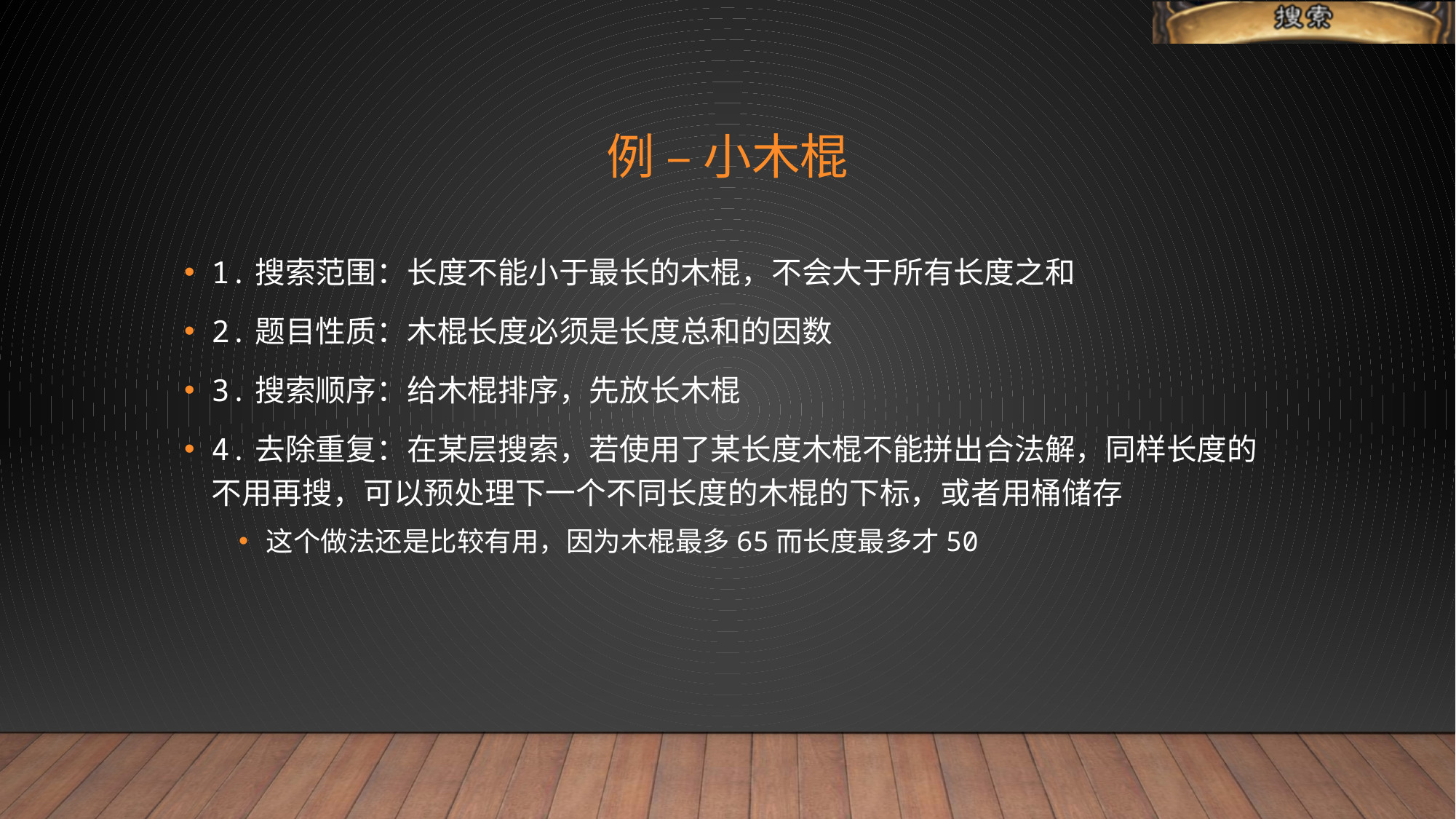

# 例 – 小木棍
1.搜索范围：长度不能小于最长的木棍，不会大于所有长度之和
2.题目性质：木棍长度必须是长度总和的因数
3.搜索顺序：给木棍排序，先放长木棍
4.去除重复：在某层搜索，若使用了某长度木棍不能拼出合法解，同样长度的不用再搜，可以预处理下一个不同长度的木棍的下标，或者用桶储存
这个做法还是比较有用，因为木棍最多65而长度最多才50